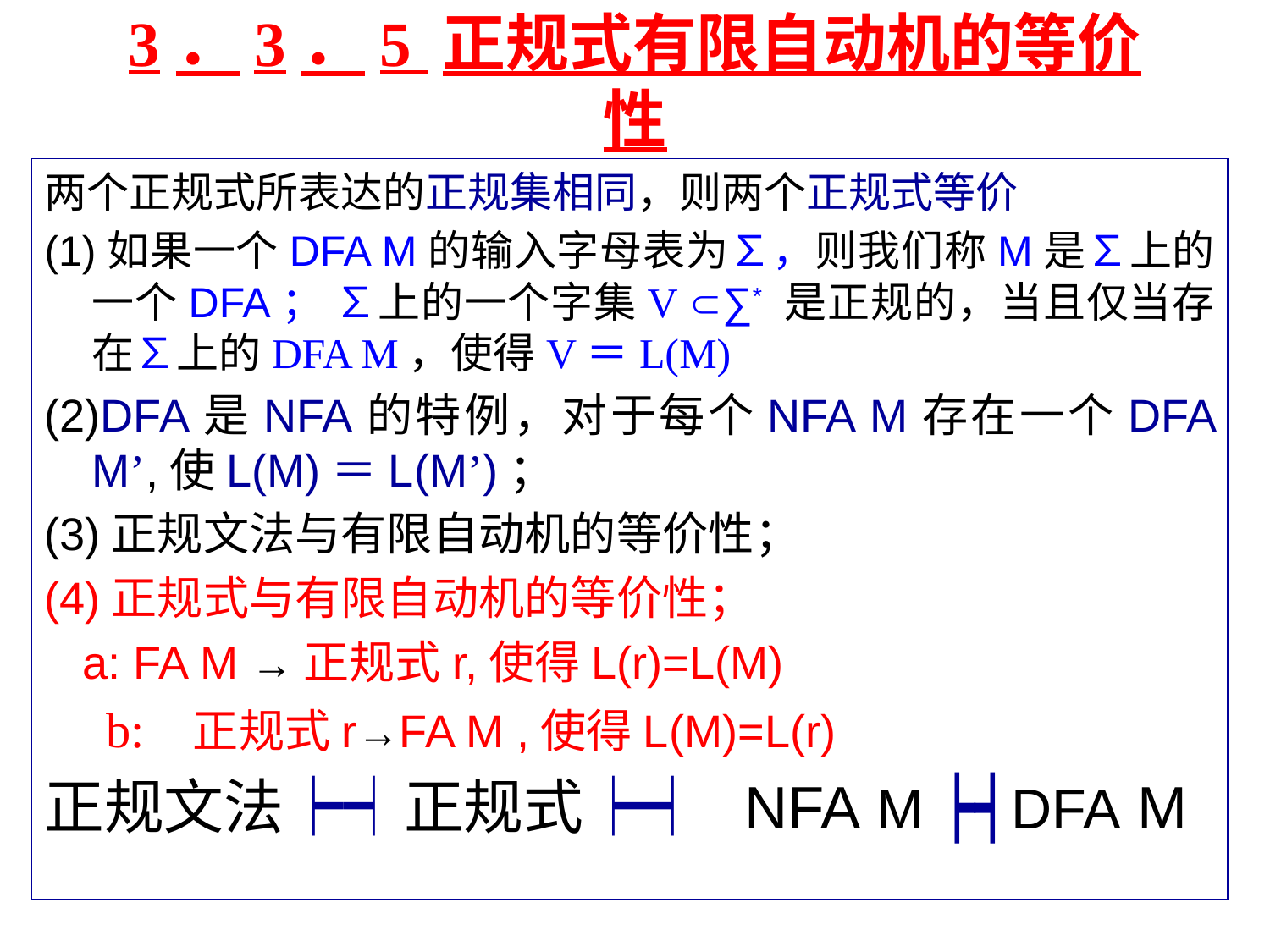

# 3．3．5 正规式有限自动机的等价性
两个正规式所表达的正规集相同，则两个正规式等价
(1)如果一个DFA M的输入字母表为∑，则我们称M是∑上的一个DFA； ∑上的一个字集V ⊂∑* 是正规的，当且仅当存在∑上的DFA M，使得V＝L(M)
(2)DFA是NFA的特例，对于每个NFA M存在一个DFA M’,使L(M)＝L(M’)；
(3)正规文法与有限自动机的等价性；
(4)正规式与有限自动机的等价性；
   a: FA M →正规式r,使得L(r)=L(M)
     b:   正规式r→FA M ,使得L(M)=L(r)
正规文法┝┥正规式┝┥  NFA M ┝┥DFA M